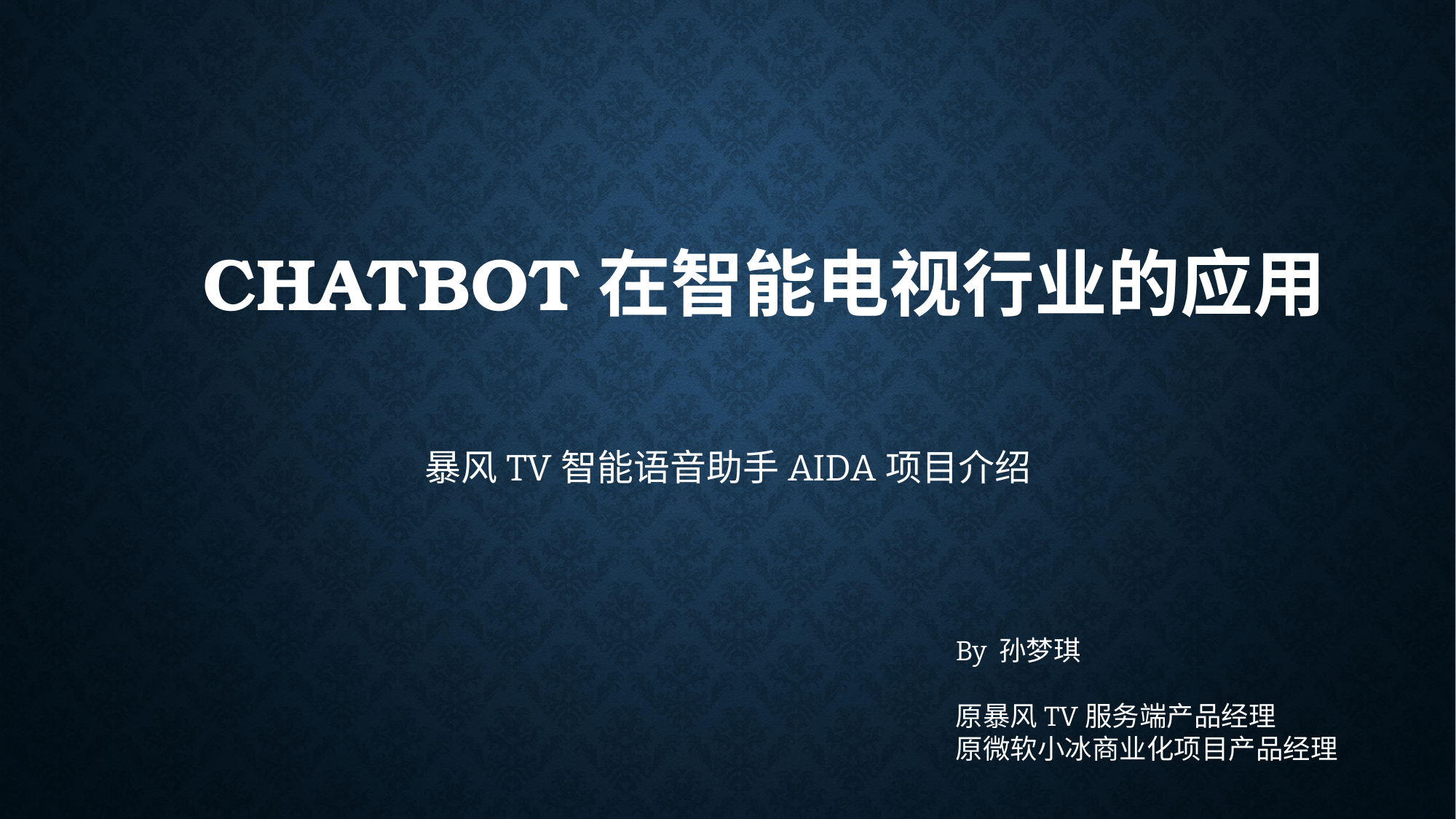

# Chatbot在智能电视行业的应用
暴风TV智能语音助手AIDA项目介绍
By 孙梦琪

原暴风TV服务端产品经理
原微软小冰商业化项目产品经理